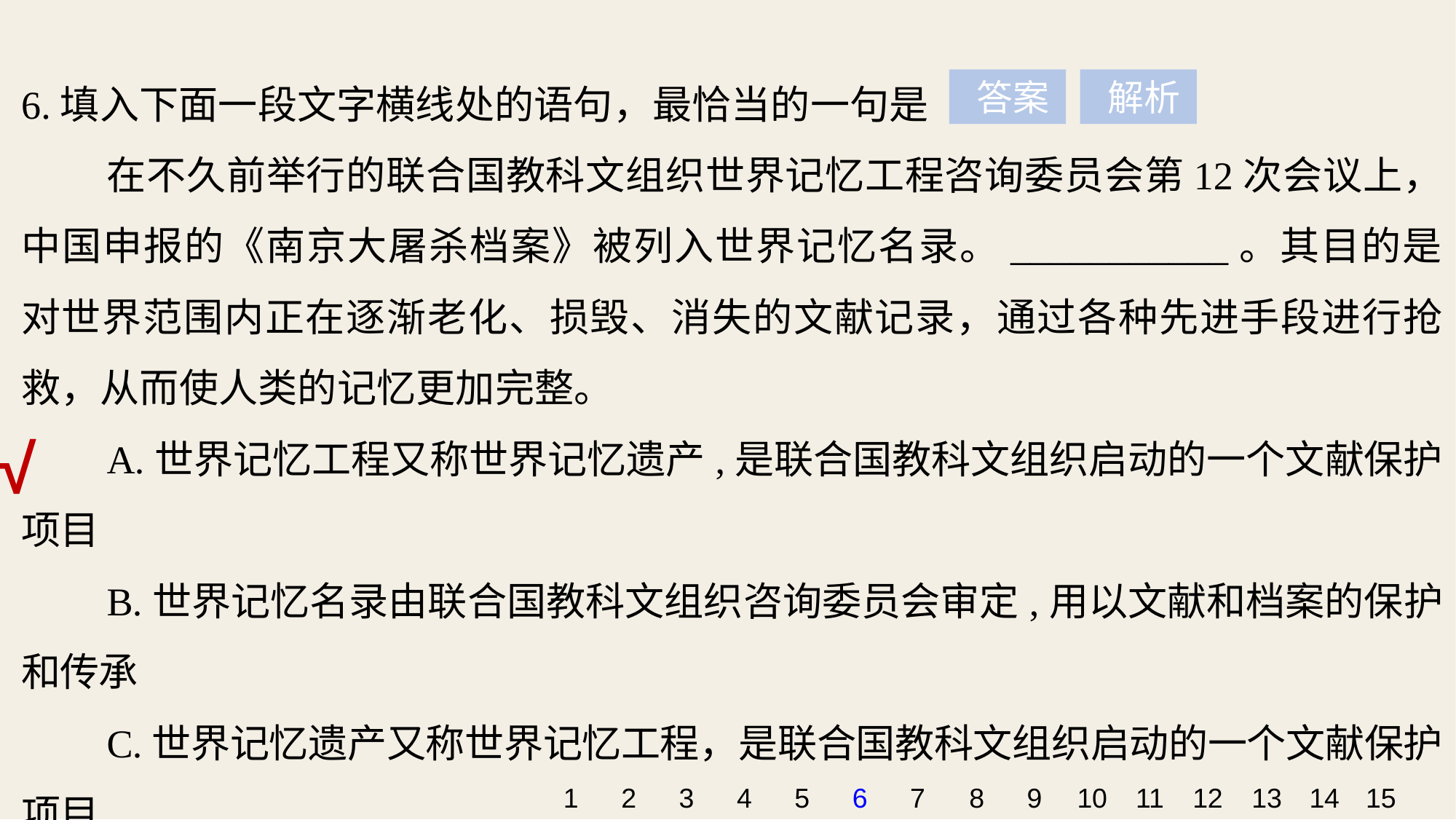

6.填入下面一段文字横线处的语句，最恰当的一句是
在不久前举行的联合国教科文组织世界记忆工程咨询委员会第12次会议上，中国申报的《南京大屠杀档案》被列入世界记忆名录。___________。其目的是对世界范围内正在逐渐老化、损毁、消失的文献记录，通过各种先进手段进行抢救，从而使人类的记忆更加完整。
A.世界记忆工程又称世界记忆遗产,是联合国教科文组织启动的一个文献保护项目
B.世界记忆名录由联合国教科文组织咨询委员会审定,用以文献和档案的保护和传承
C.世界记忆遗产又称世界记忆工程，是联合国教科文组织启动的一个文献保护项目
D.它是联合国教科文组织启动的一个文献保护项目,是保护世界记忆遗产的重要手段
 答案
 解析
√
1
2
3
4
5
6
7
8
9
10
11
12
13
14
15